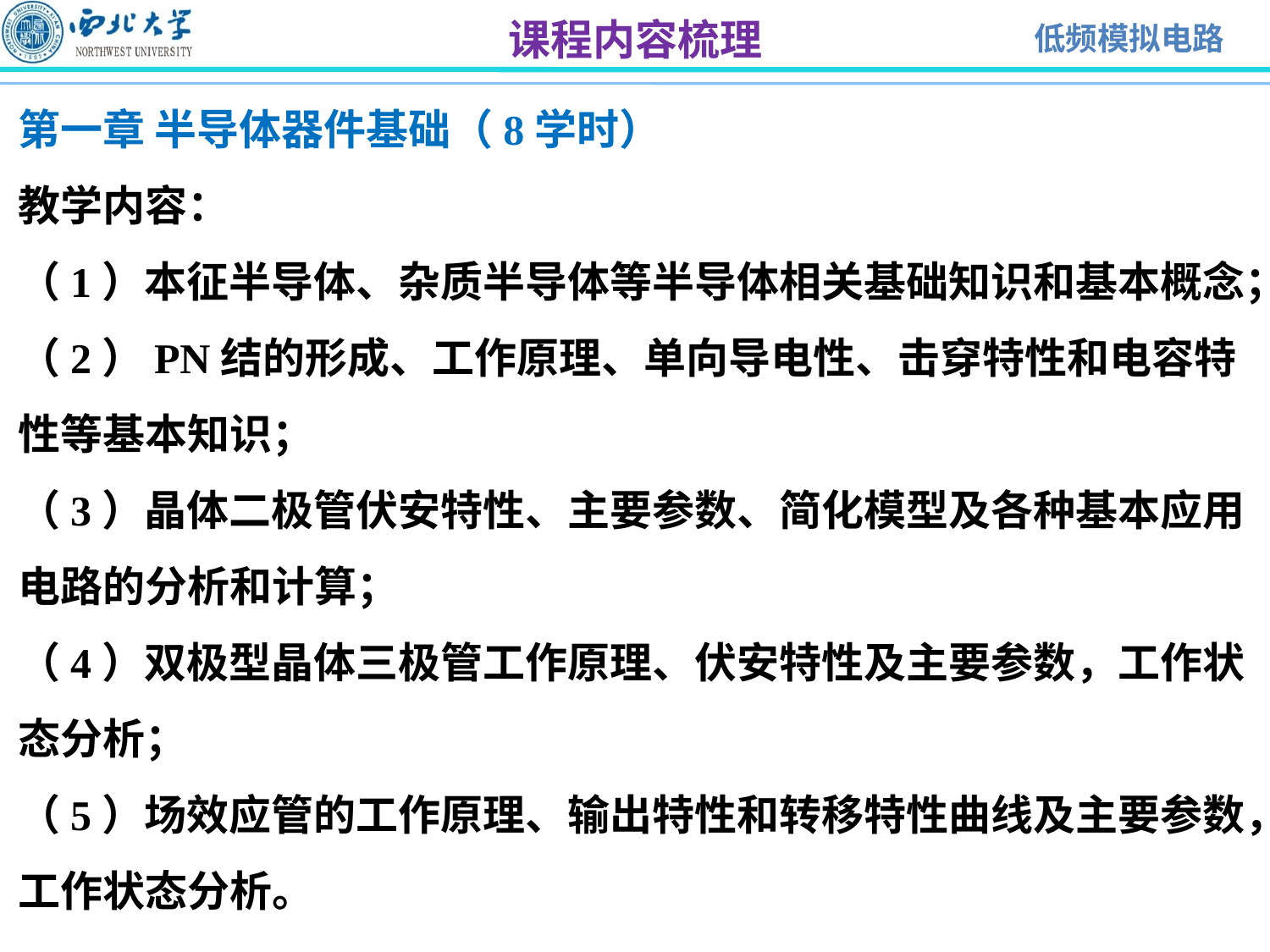

课程内容梳理
第一章 半导体器件基础（8学时）
教学内容：
（1）本征半导体、杂质半导体等半导体相关基础知识和基本概念；
（2）PN结的形成、工作原理、单向导电性、击穿特性和电容特性等基本知识；
（3）晶体二极管伏安特性、主要参数、简化模型及各种基本应用电路的分析和计算；
（4）双极型晶体三极管工作原理、伏安特性及主要参数，工作状态分析；
（5）场效应管的工作原理、输出特性和转移特性曲线及主要参数，工作状态分析。
23